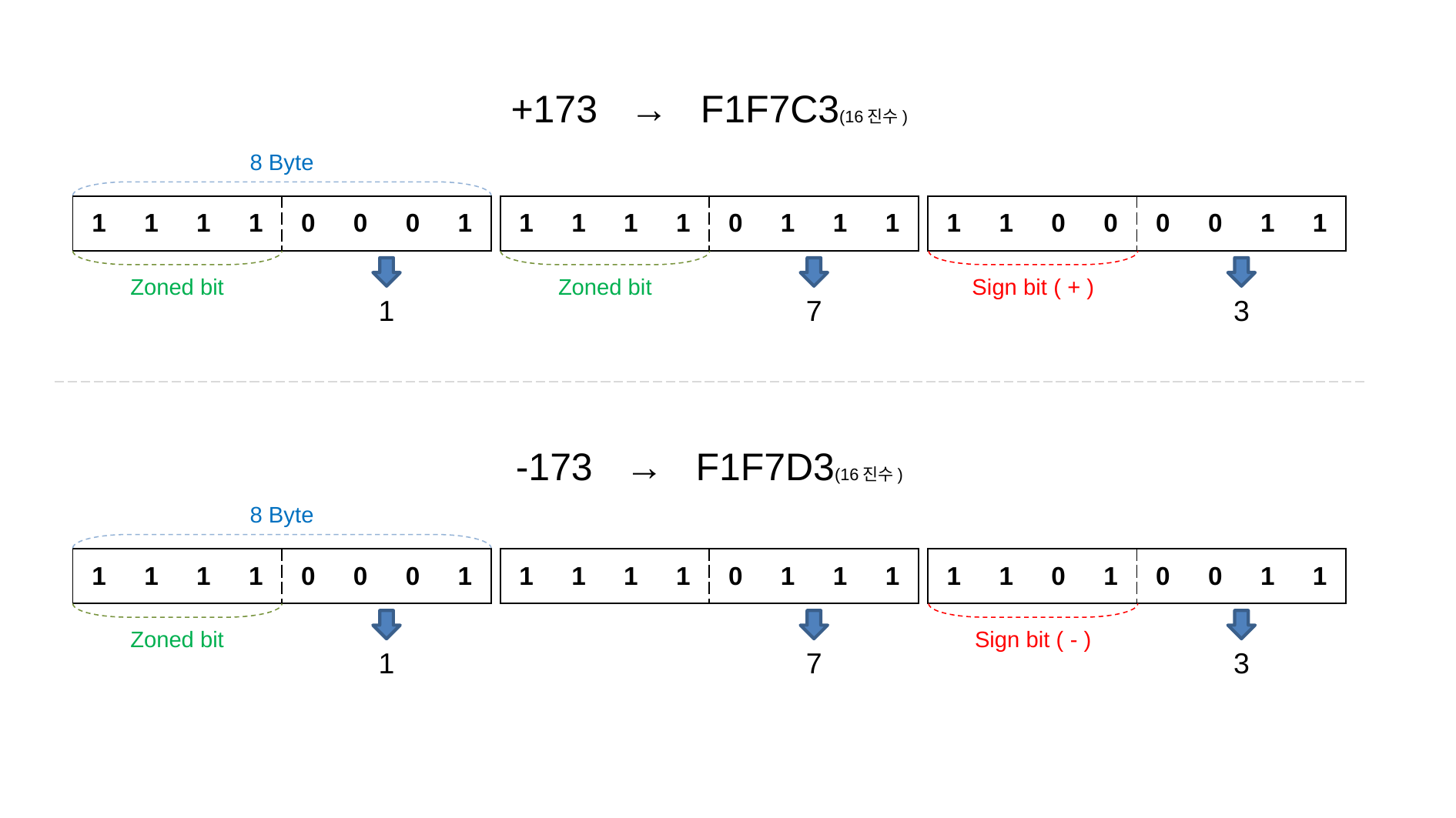

+173   →   F1F7C3(16진수)
8 Byte

| 1 | 1 | 1 | 1 | 0 | 0 | 0 | 1 |
| --- | --- | --- | --- | --- | --- | --- | --- |
| 1 | 1 | 1 | 1 | 0 | 1 | 1 | 1 |
| --- | --- | --- | --- | --- | --- | --- | --- |
| 1 | 1 | 0 | 0 | 0 | 0 | 1 | 1 |
| --- | --- | --- | --- | --- | --- | --- | --- |

Zoned bit
Zoned bit
Sign bit ( + )
1
7
3

-173   →   F1F7D3(16진수)
8 Byte

| 1 | 1 | 1 | 1 | 0 | 0 | 0 | 1 |
| --- | --- | --- | --- | --- | --- | --- | --- |
| 1 | 1 | 1 | 1 | 0 | 1 | 1 | 1 |
| --- | --- | --- | --- | --- | --- | --- | --- |
| 1 | 1 | 0 | 1 | 0 | 0 | 1 | 1 |
| --- | --- | --- | --- | --- | --- | --- | --- |

Zoned bit
Sign bit ( - )
1
7
3